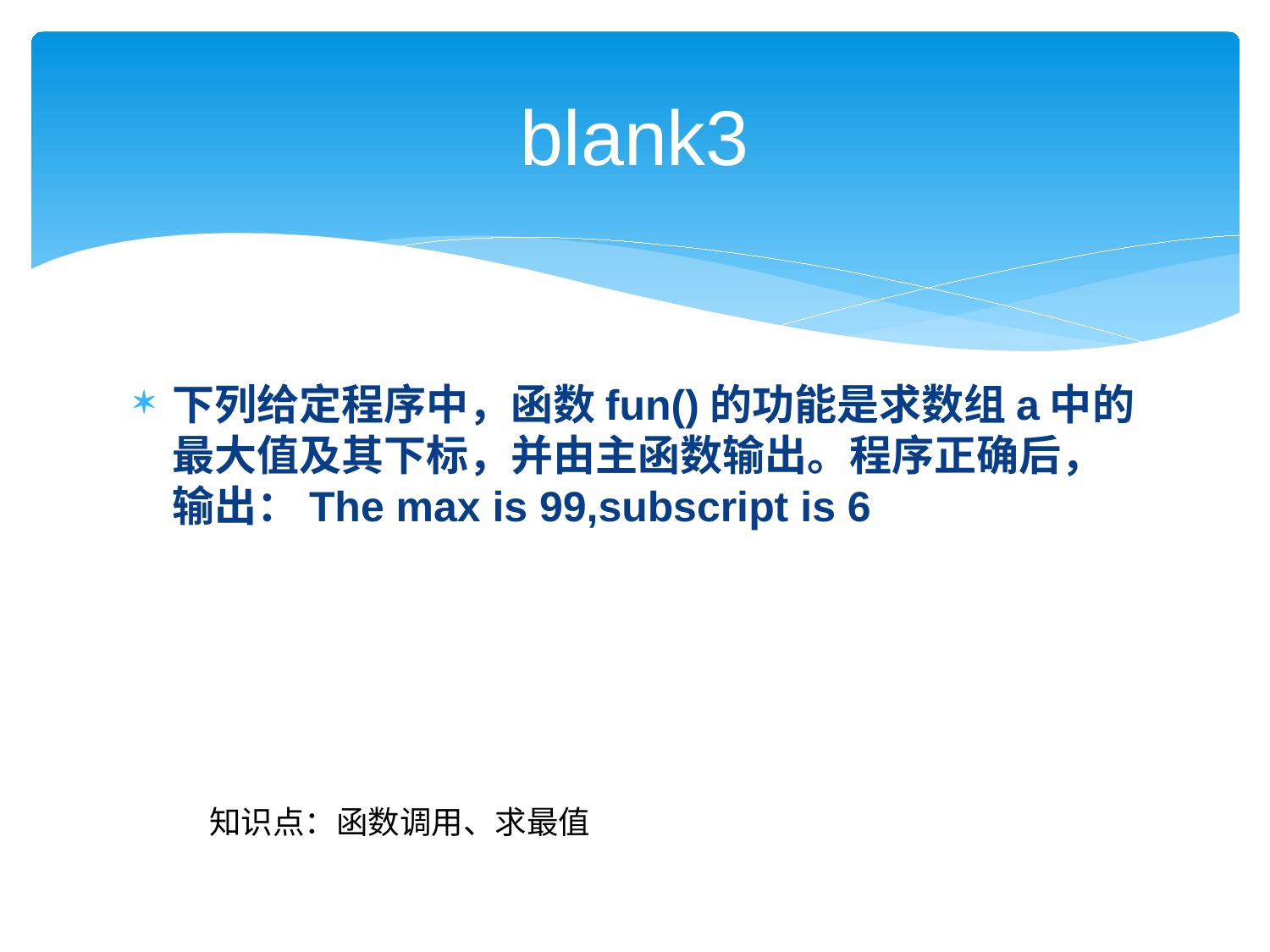

# blank3
下列给定程序中，函数fun()的功能是求数组a中的最大值及其下标，并由主函数输出。程序正确后，输出：The max is 99,subscript is 6

知识点：函数调用、求最值